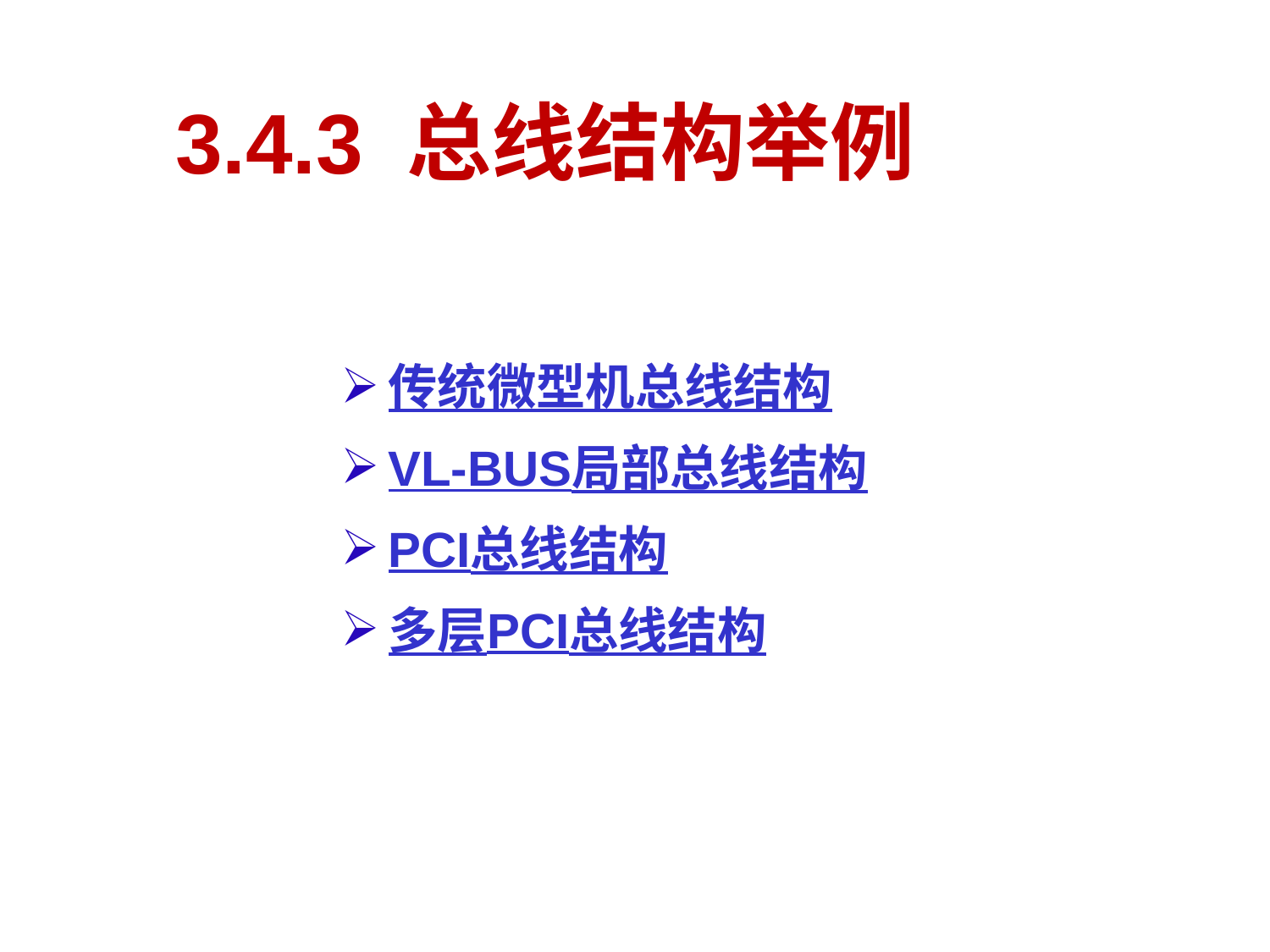

# 3.4.3 总线结构举例
传统微型机总线结构
VL-BUS局部总线结构
PCI总线结构
多层PCI总线结构